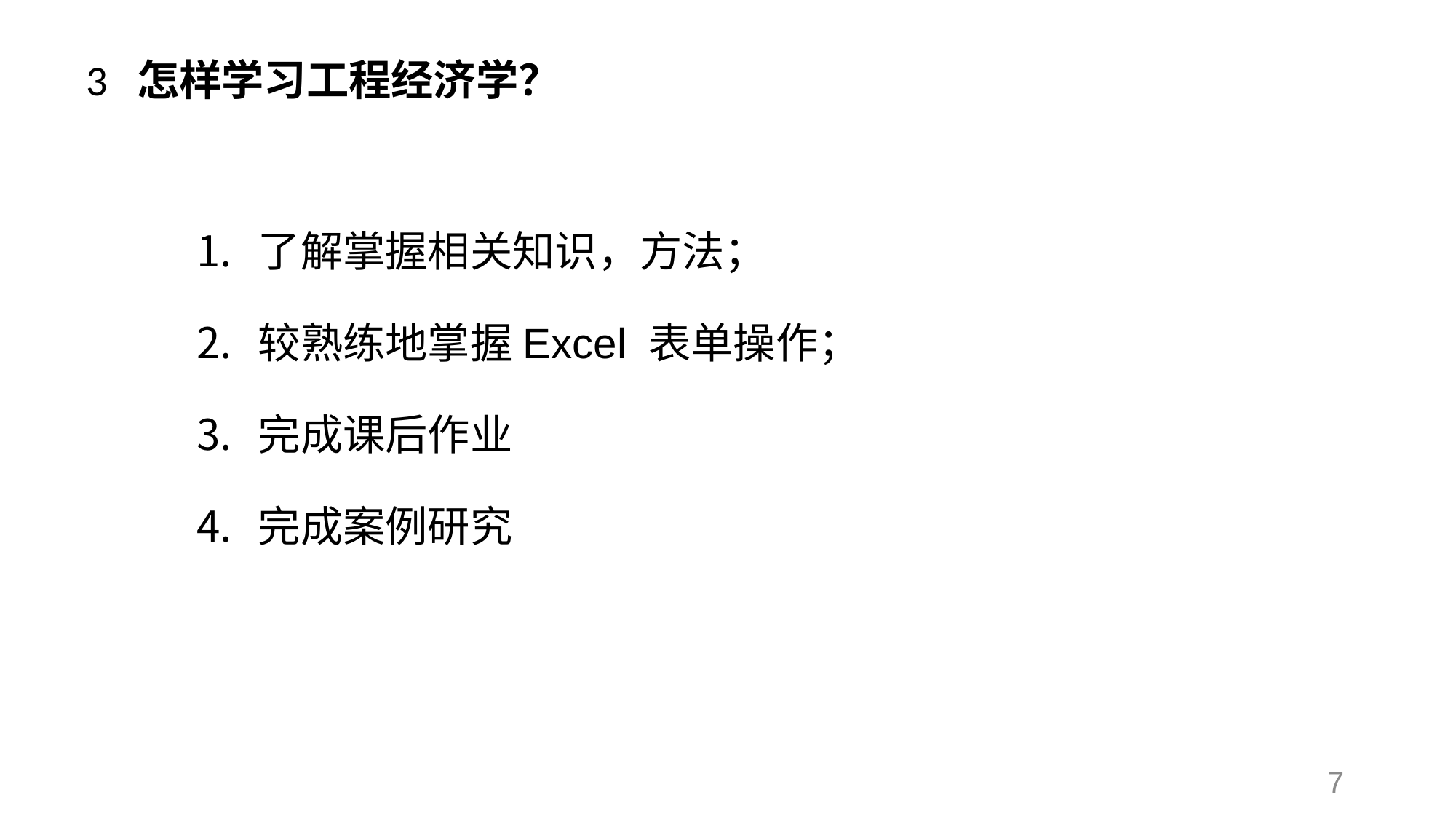

# 3  怎样学习工程经济学？
了解掌握相关知识，方法；
较熟练地掌握Excel 表单操作；
完成课后作业
完成案例研究
7